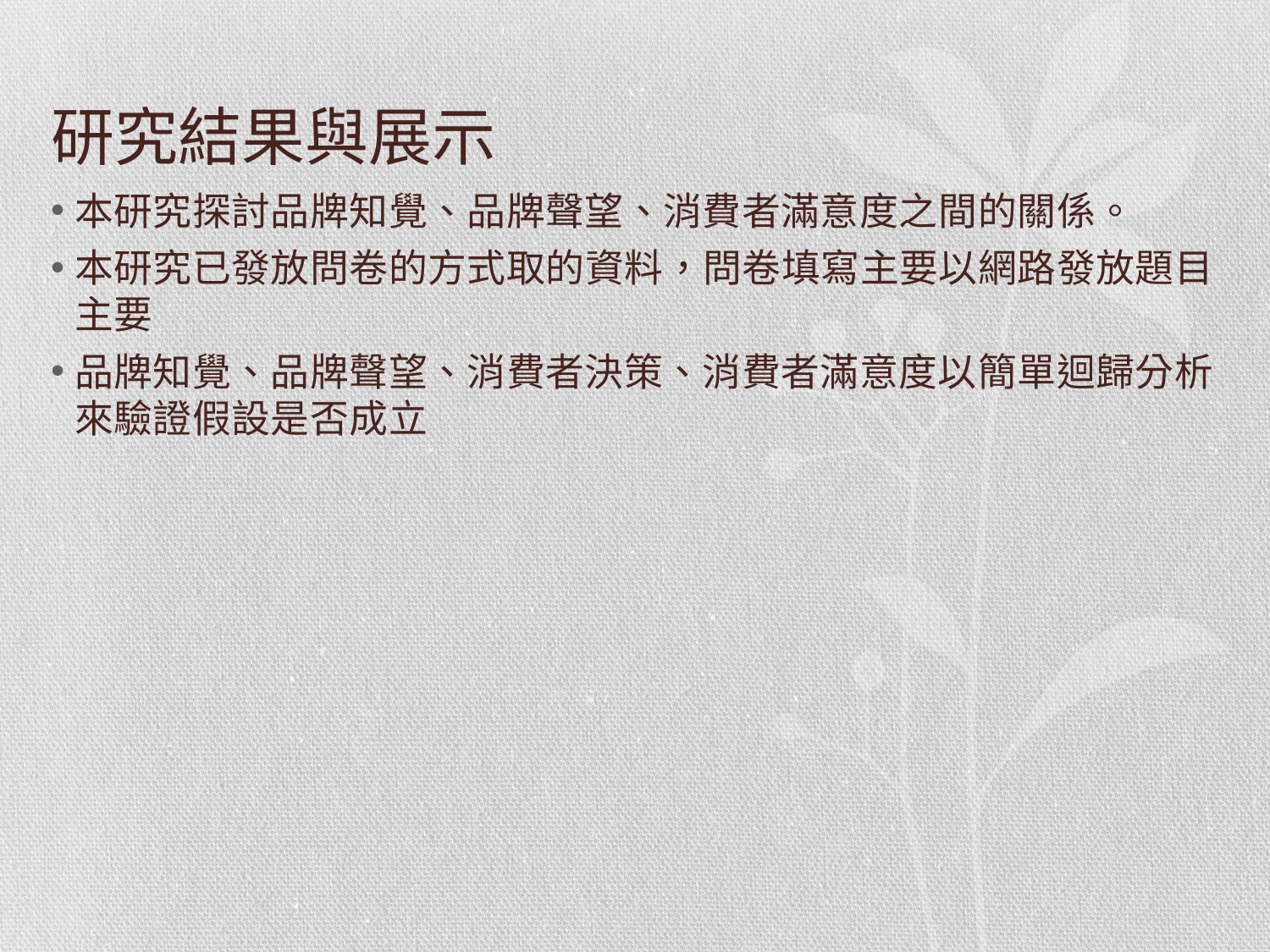

# 研究結果與展示
本研究探討品牌知覺、品牌聲望、消費者滿意度之間的關係。
本研究已發放問卷的方式取的資料，問卷填寫主要以網路發放題目主要
品牌知覺、品牌聲望、消費者決策、消費者滿意度以簡單迴歸分析來驗證假設是否成立